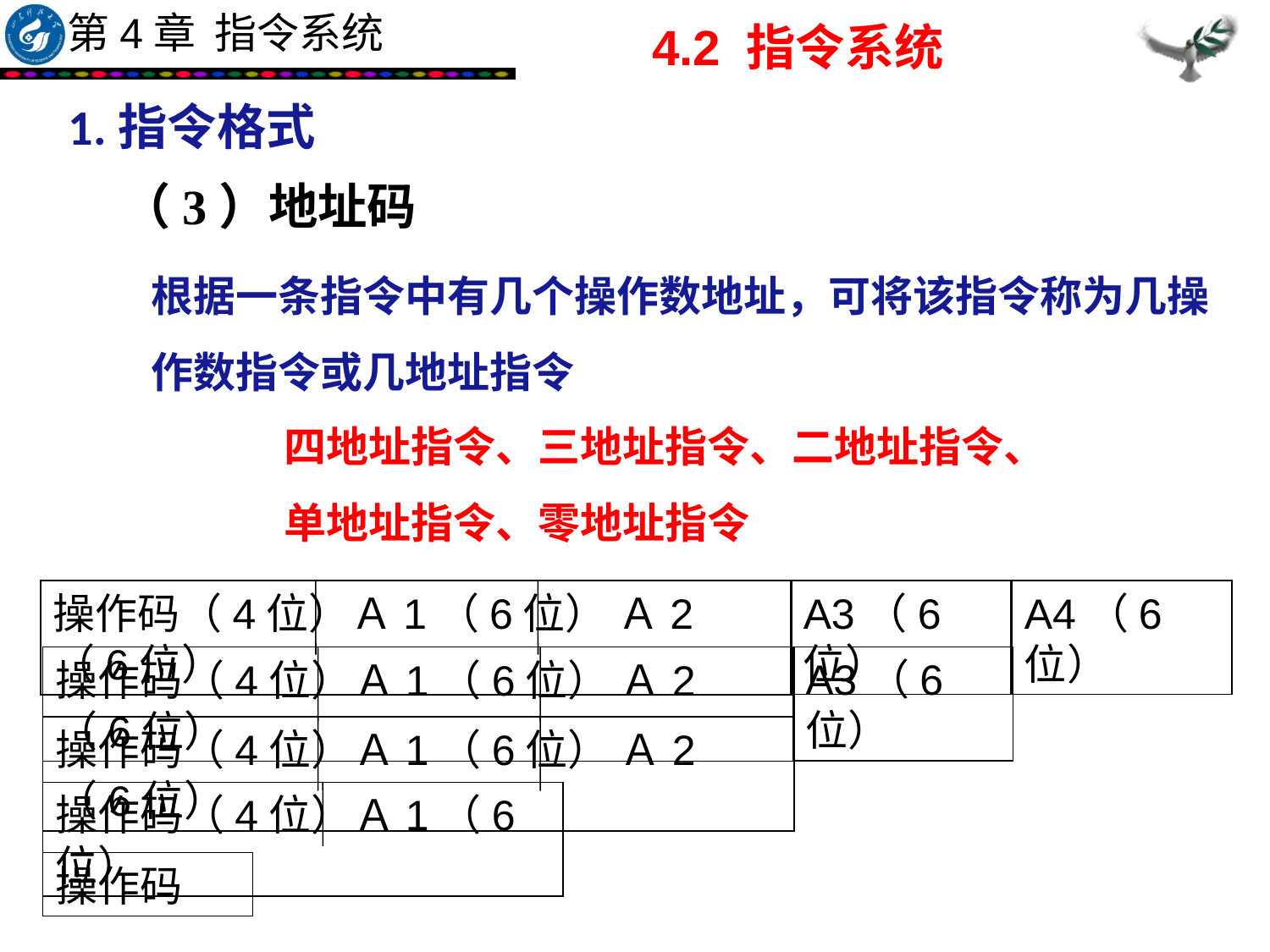

4.2 指令系统
1.指令格式
（3）地址码
根据一条指令中有几个操作数地址，可将该指令称为几操作数指令或几地址指令
四地址指令、三地址指令、二地址指令、
单地址指令、零地址指令
A3（6位）
A4（6位）
操作码（4位）Ａ1（6位） Ａ2（6位）

A3（6位）
操作码（4位）Ａ1（6位） Ａ2（6位）

操作码（4位）Ａ1（6位） Ａ2（6位）

操作码（4位）Ａ1（6位）

操作码